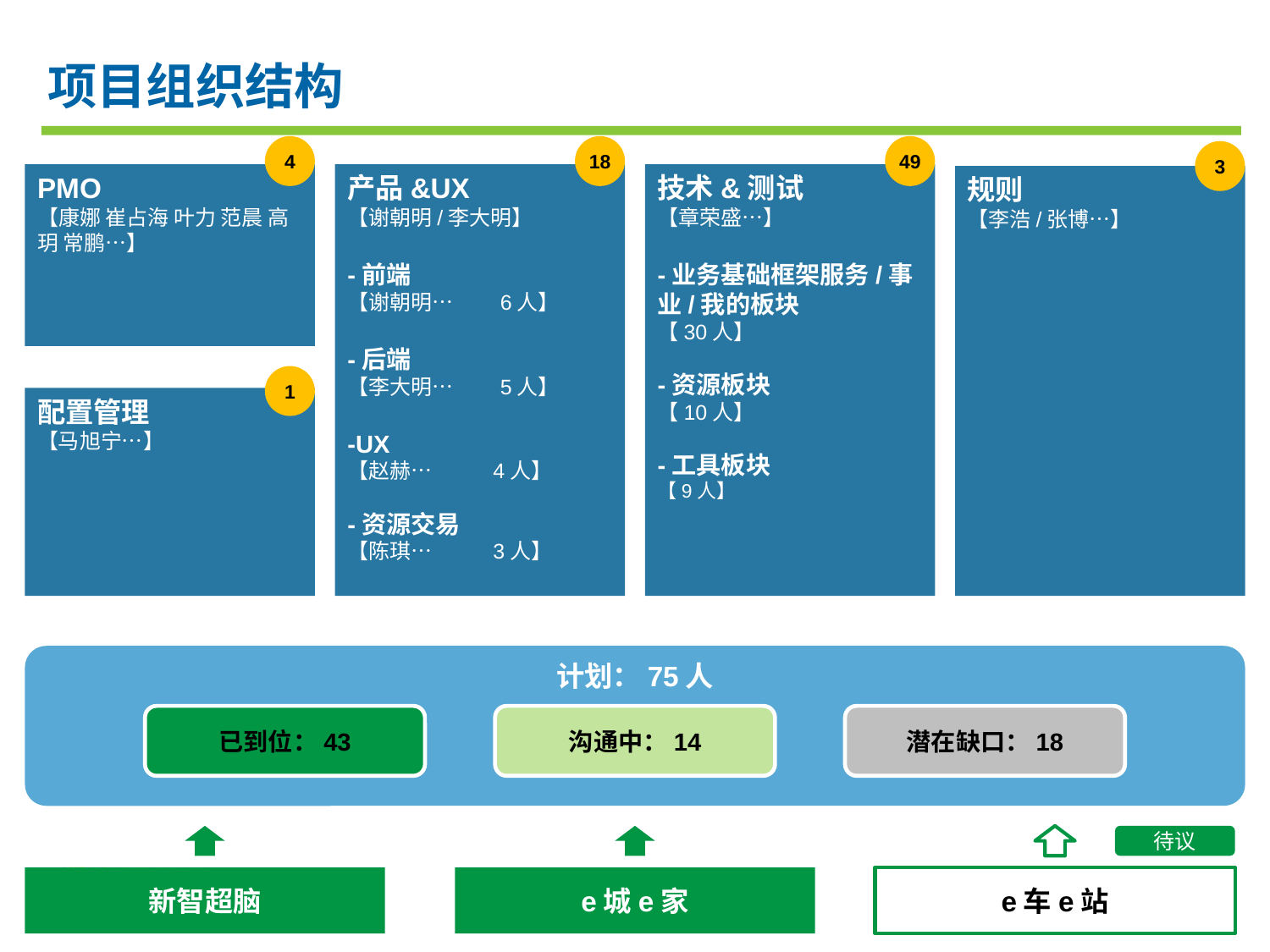

项目组织结构

4

18

49

3
PMO
【康娜 崔占海 叶力 范晨 高玥 常鹏…】
产品&UX
【谢朝明/李大明】

-前端
【谢朝明…         6人】

-后端
【李大明…         5人】

-UX
【赵赫…            4人】

-资源交易
【陈琪…            3人】
技术&测试
【章荣盛…】

-业务基础框架服务/事业/我的板块
【30人】

-资源板块
【10人】

-工具板块
【9人】
规则
【李浩/张博…】

1
配置管理
【马旭宁…】
计划：75人
已到位：43
沟通中：14
潜在缺口：18

待议
新智超脑
e城e家
e车e站
3